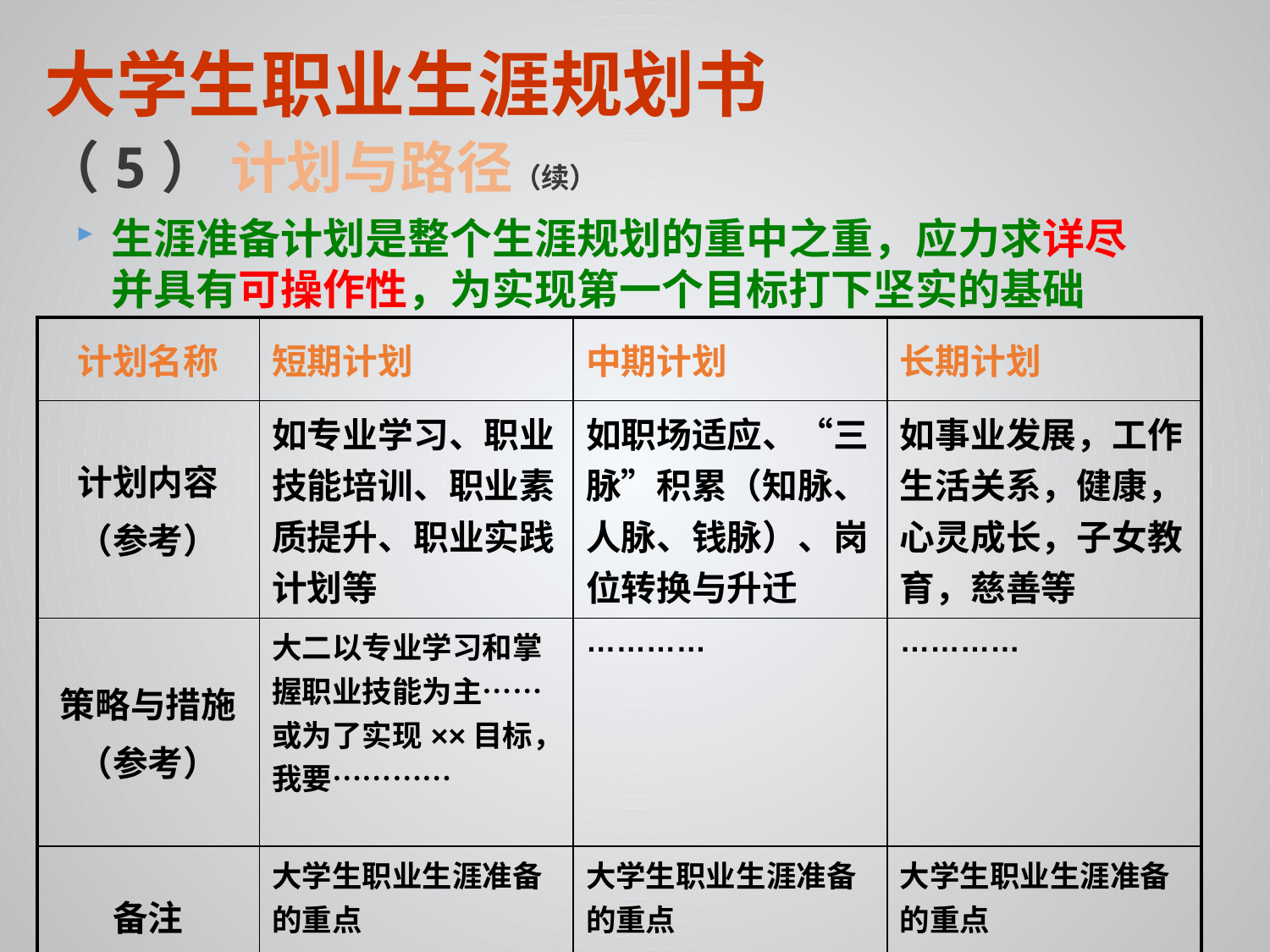

大学生职业生涯规划书
（5） 计划与路径（续）
生涯准备计划是整个生涯规划的重中之重，应力求详尽并具有可操作性，为实现第一个目标打下坚实的基础
| 计划名称 | 短期计划 | 中期计划 | 长期计划 |
| --- | --- | --- | --- |
| 计划内容 （参考） | 如专业学习、职业技能培训、职业素质提升、职业实践计划等 | 如职场适应、“三脉”积累（知脉、人脉、钱脉）、岗位转换与升迁 | 如事业发展，工作生活关系，健康，心灵成长，子女教育，慈善等 |
| 策略与措施 （参考） | 大二以专业学习和掌握职业技能为主……或为了实现××目标，我要………… | ………… | ………… |
| 备注 | 大学生职业生涯准备的重点 | 大学生职业生涯准备的重点 | 大学生职业生涯准备的重点 |